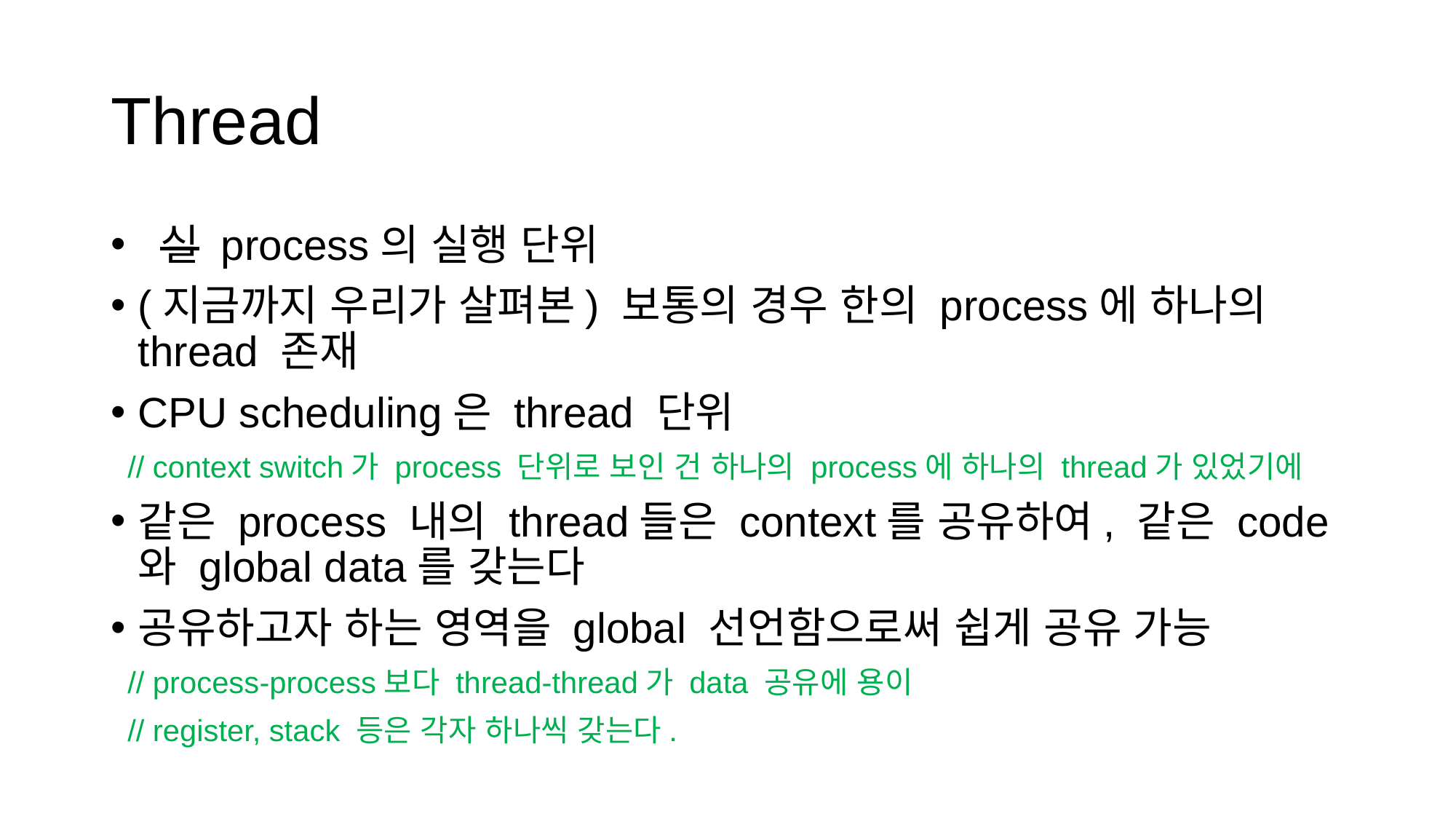

# Thread
 실 process의 실행 단위
(지금까지 우리가 살펴본) 보통의 경우 한의 process에 하나의 thread 존재
CPU scheduling은 thread 단위
  // context switch가 process 단위로 보인 건 하나의 process에 하나의 thread가 있었기에
같은 process 내의 thread들은 context를 공유하여, 같은 code와 global data를 갖는다
공유하고자 하는 영역을 global 선언함으로써 쉽게 공유 가능
  // process-process보다 thread-thread가 data 공유에 용이
  // register, stack 등은 각자 하나씩 갖는다.